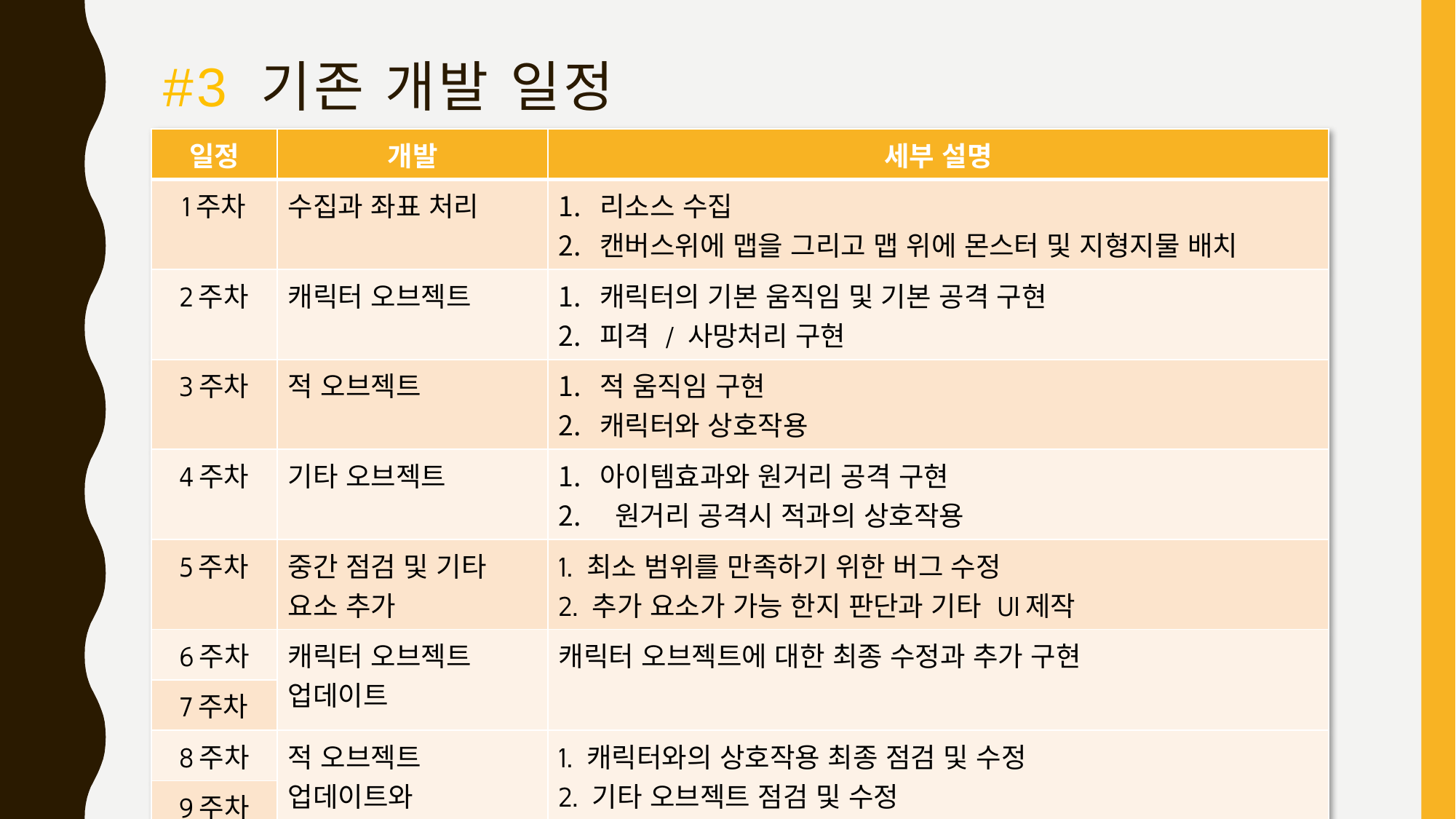

#3 기존 개발 일정
| 일정 | 개발 | 세부 설명 |
| --- | --- | --- |
| 1주차 | 수집과 좌표 처리 | 리소스 수집 캔버스위에 맵을 그리고 맵 위에 몬스터 및 지형지물 배치 |
| 2주차 | 캐릭터 오브젝트 | 캐릭터의 기본 움직임 및 기본 공격 구현 피격 / 사망처리 구현 |
| 3주차 | 적 오브젝트 | 적 움직임 구현 캐릭터와 상호작용 |
| 4주차 | 기타 오브젝트 | 아이템효과와 원거리 공격 구현 원거리 공격시 적과의 상호작용 |
| 5주차 | 중간 점검 및 기타 요소 추가 | 1. 최소 범위를 만족하기 위한 버그 수정 2. 추가 요소가 가능 한지 판단과 기타 UI제작 |
| 6주차 | 캐릭터 오브젝트 업데이트 | 캐릭터 오브젝트에 대한 최종 수정과 추가 구현 |
| 7주차 |  |  |
| 8주차 | 적 오브젝트 업데이트와 기타 오브젝트 확인 | 1. 캐릭터와의 상호작용 최종 점검 및 수정 2. 기타 오브젝트 점검 및 수정 3. 사운드 삽입 |
| 9주차 |  |  |
| 10주차 | 마무리 및 최종점검 | 버그 점검 및 수정 |